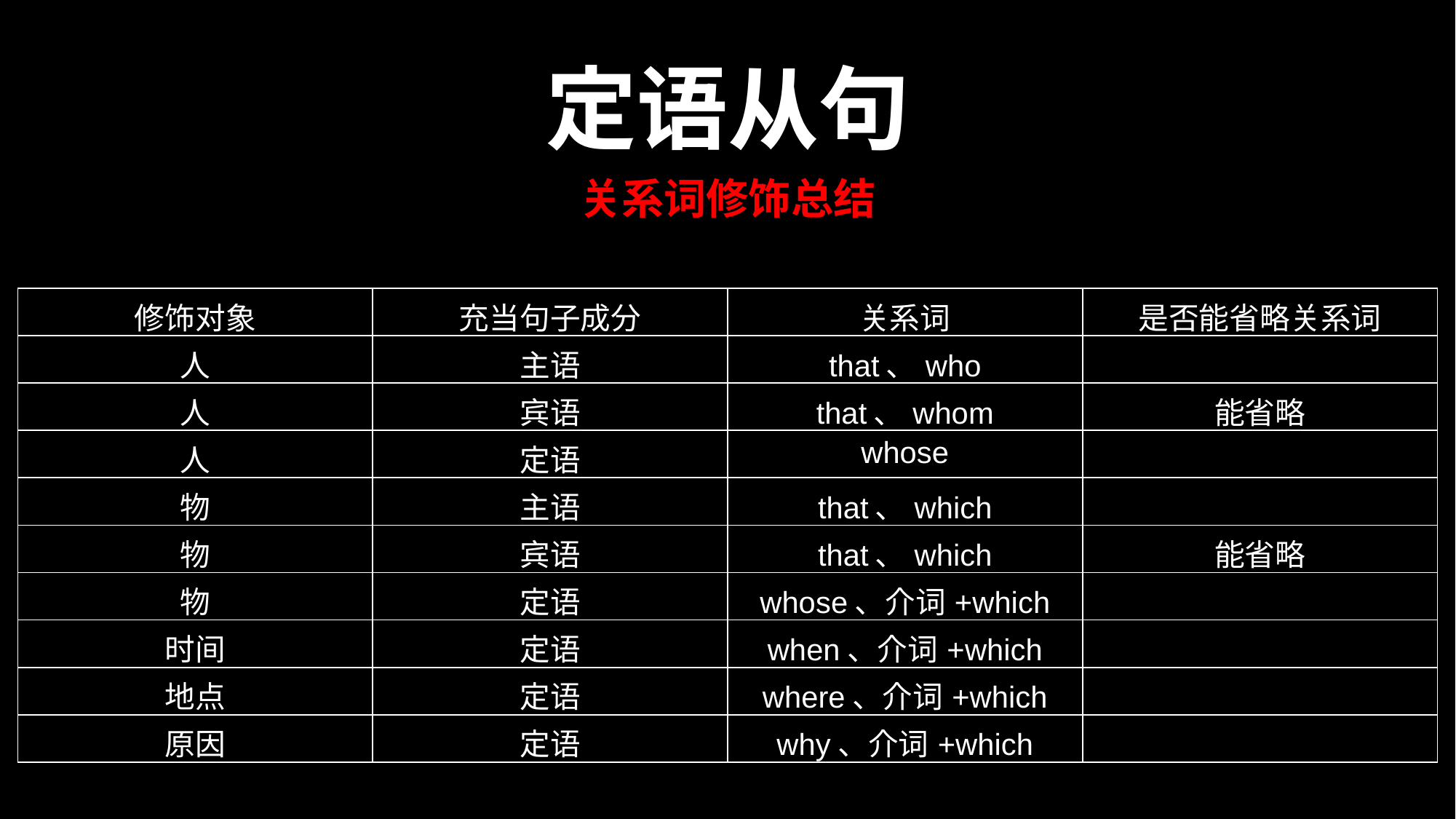

定语从句
关系词修饰总结
| 修饰对象 | 充当句子成分 | 关系词 | 是否能省略关系词 |
| --- | --- | --- | --- |
| 人 | 主语 | that、who |  |
| 人 | 宾语 | that、whom | 能省略 |
| 人 | 定语 | whose |  |
| 物 | 主语 | that、which |  |
| 物 | 宾语 | that、which | 能省略 |
| 物 | 定语 | whose、介词+which |  |
| 时间 | 定语 | when、介词+which |  |
| 地点 | 定语 | where、介词+which |  |
| 原因 | 定语 | why、介词+which |  |